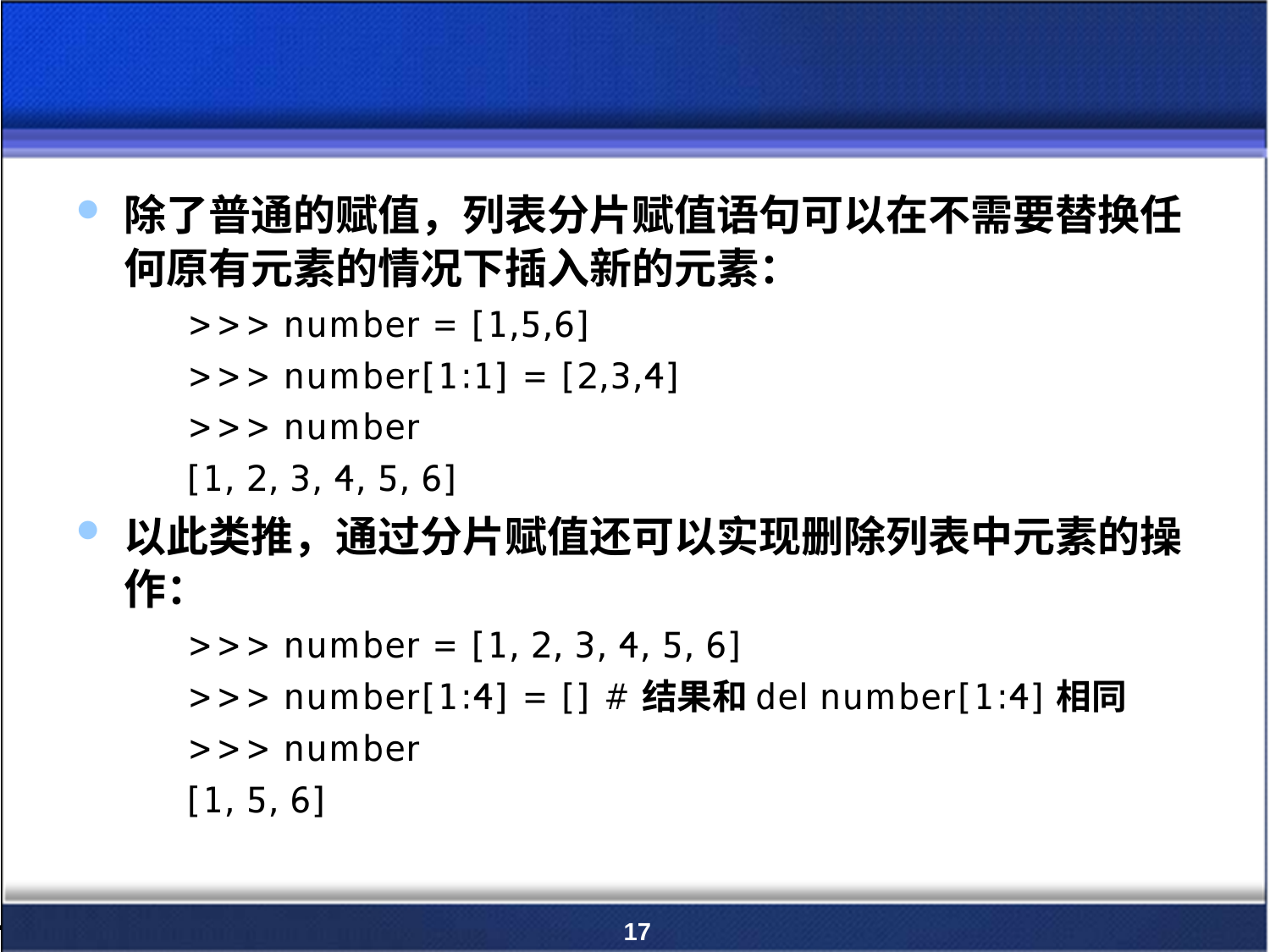

#
除了普通的赋值，列表分片赋值语句可以在不需要替换任何原有元素的情况下插入新的元素：
>>> number = [1,5,6]
>>> number[1:1] = [2,3,4]
>>> number
[1, 2, 3, 4, 5, 6]
以此类推，通过分片赋值还可以实现删除列表中元素的操作：
>>> number = [1, 2, 3, 4, 5, 6]
>>> number[1:4] = [] #结果和del number[1:4]相同
>>> number
[1, 5, 6]

17